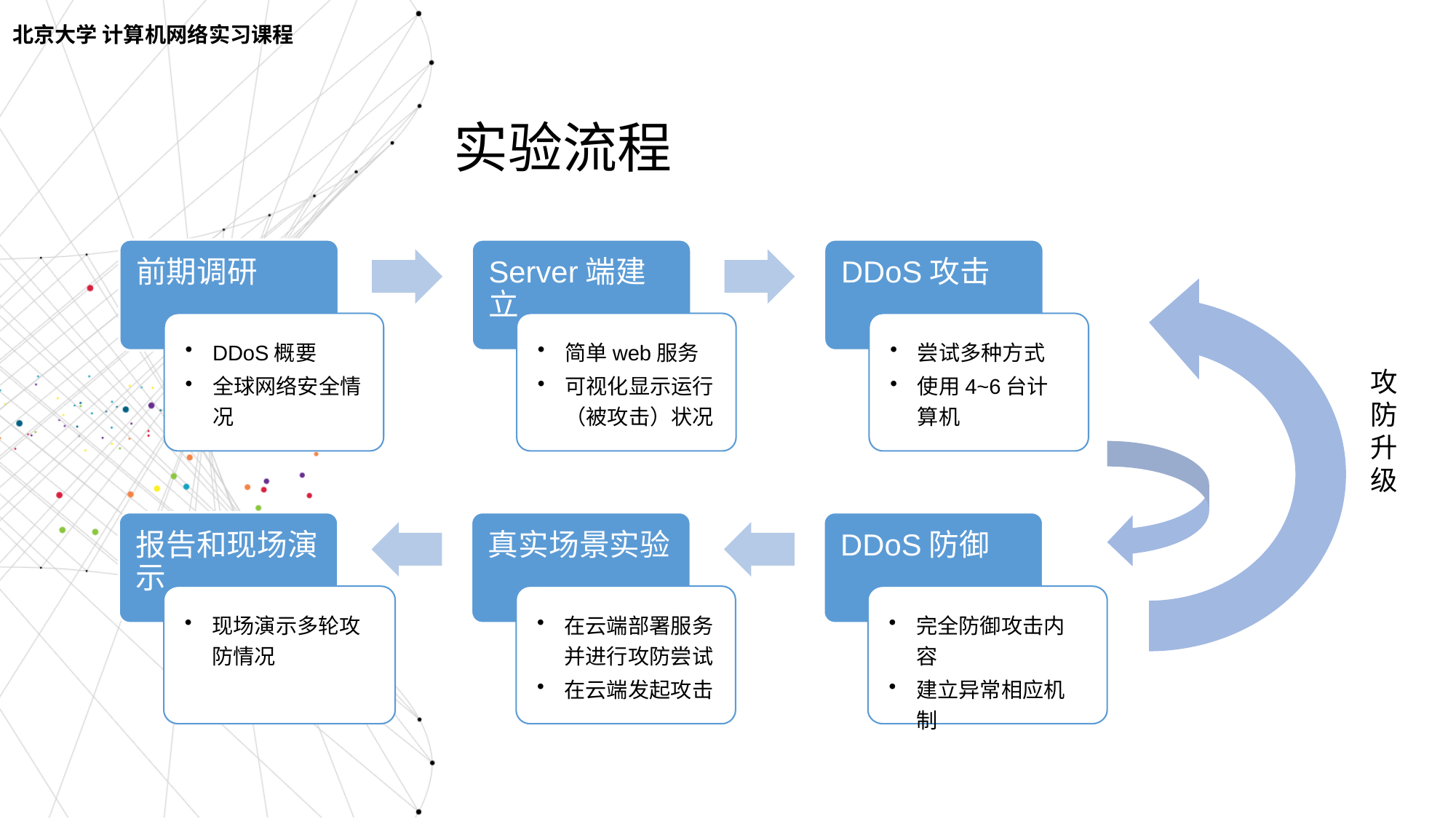

北京大学 计算机网络实习课程
实验流程
前期调研
Server端建立
DDoS攻击

DDoS概要
全球网络安全情况
简单web服务
可视化显示运行（被攻击）状况
尝试多种方式
使用4~6台计算机
攻防升级

报告和现场演示
真实场景实验
DDoS防御

现场演示多轮攻防情况
在云端部署服务并进行攻防尝试
在云端发起攻击
完全防御攻击内容
建立异常相应机制